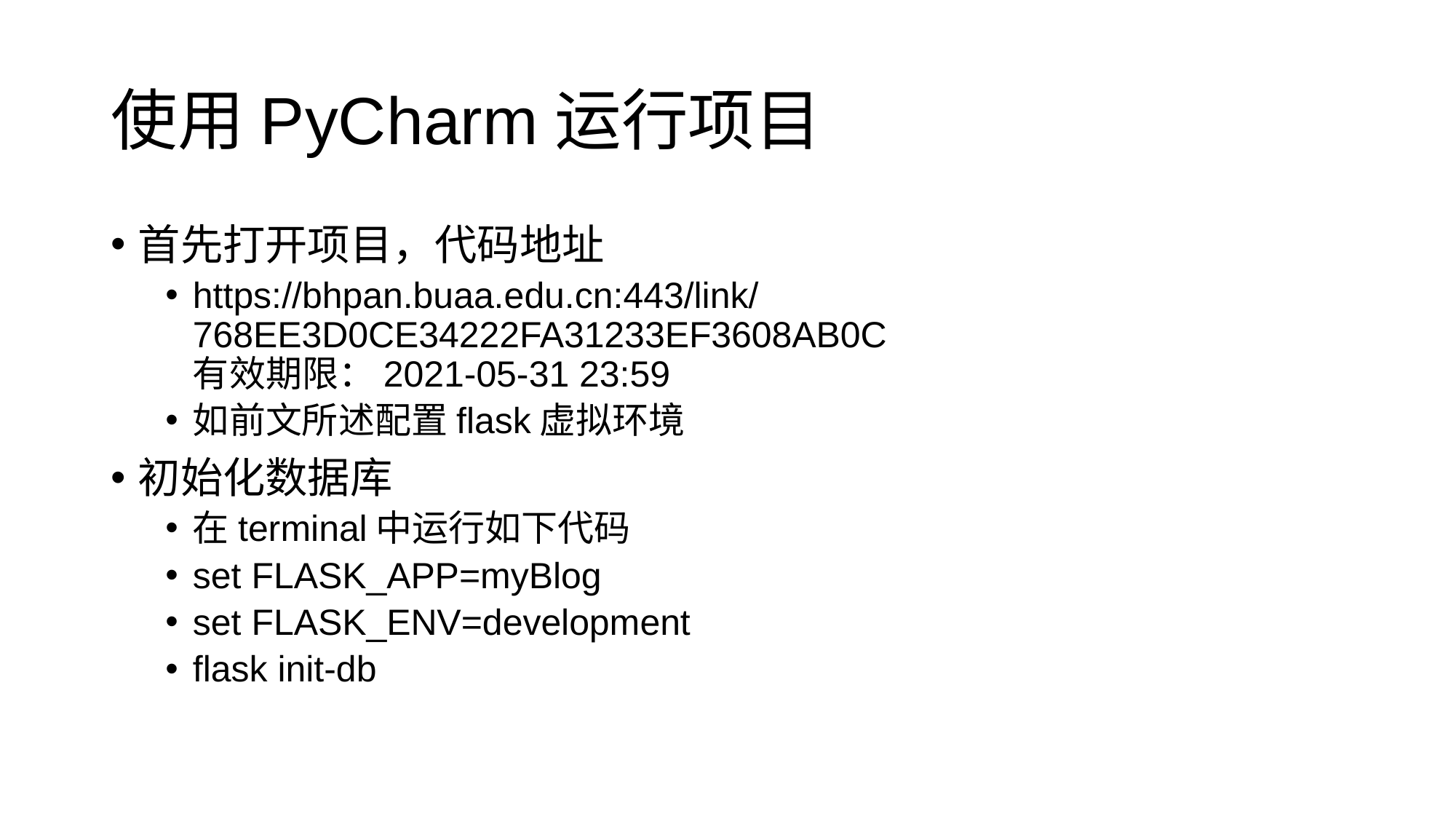

# 使用PyCharm运行项目
首先打开项目，代码地址
https://bhpan.buaa.edu.cn:443/link/768EE3D0CE34222FA31233EF3608AB0C
有效期限：2021-05-31 23:59
如前文所述配置flask虚拟环境
初始化数据库
在terminal中运行如下代码
set FLASK_APP=myBlog
set FLASK_ENV=development
flask init-db